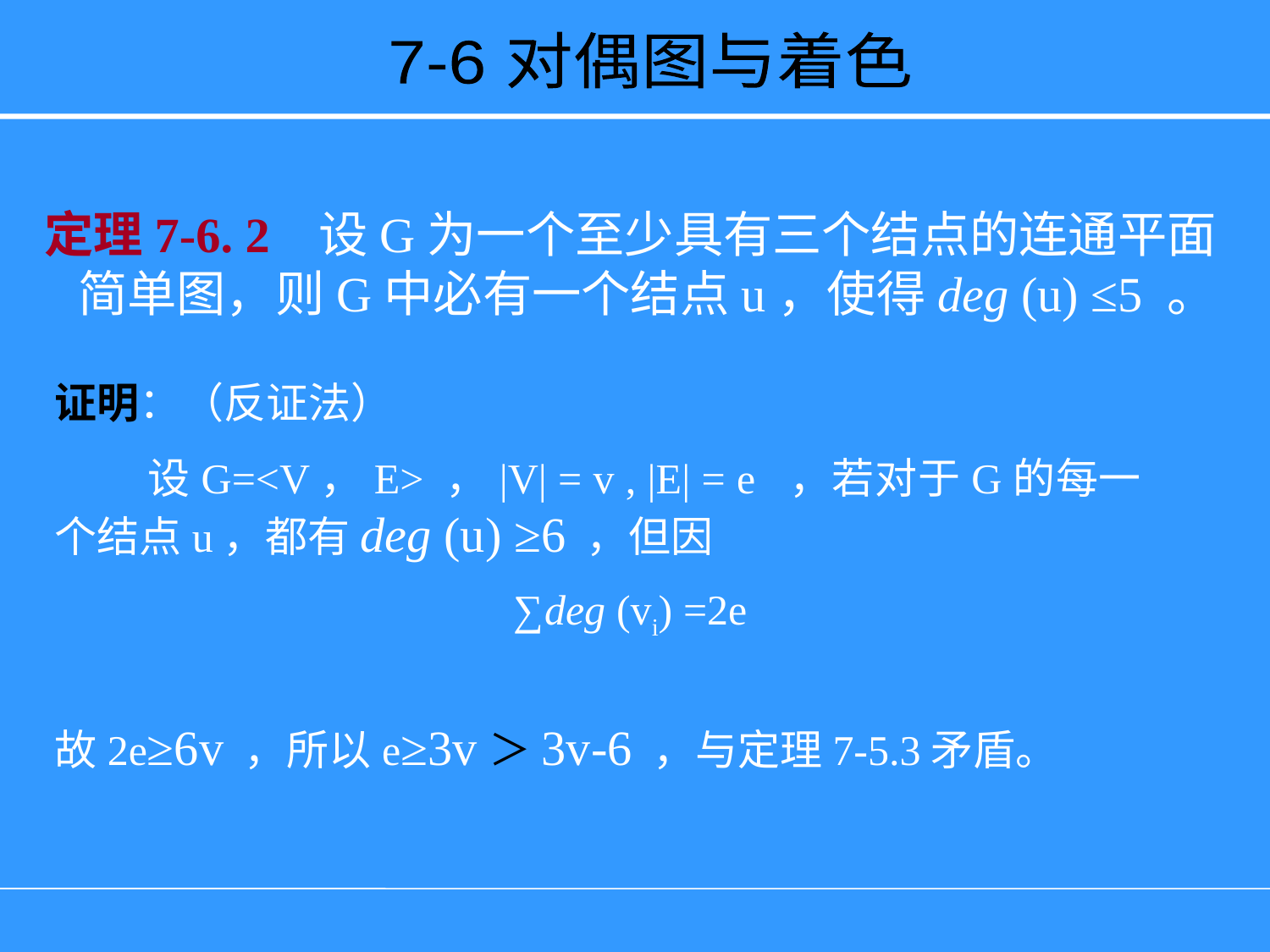

7-6 对偶图与着色

定理7-6. 2   设G为一个至少具有三个结点的连通平面
  简单图，则G中必有一个结点u，使得deg (u) ≤5 。

证明：（反证法）
        设G=<V，E> ，|V| = v , |E| = e  ，若对于G的每一个结点u，都有deg (u) ≥6 ，但因
                                           ∑deg (vi) =2e
故2e≥6v ，所以e≥3v＞3v-6 ，与定理7-5.3矛盾。